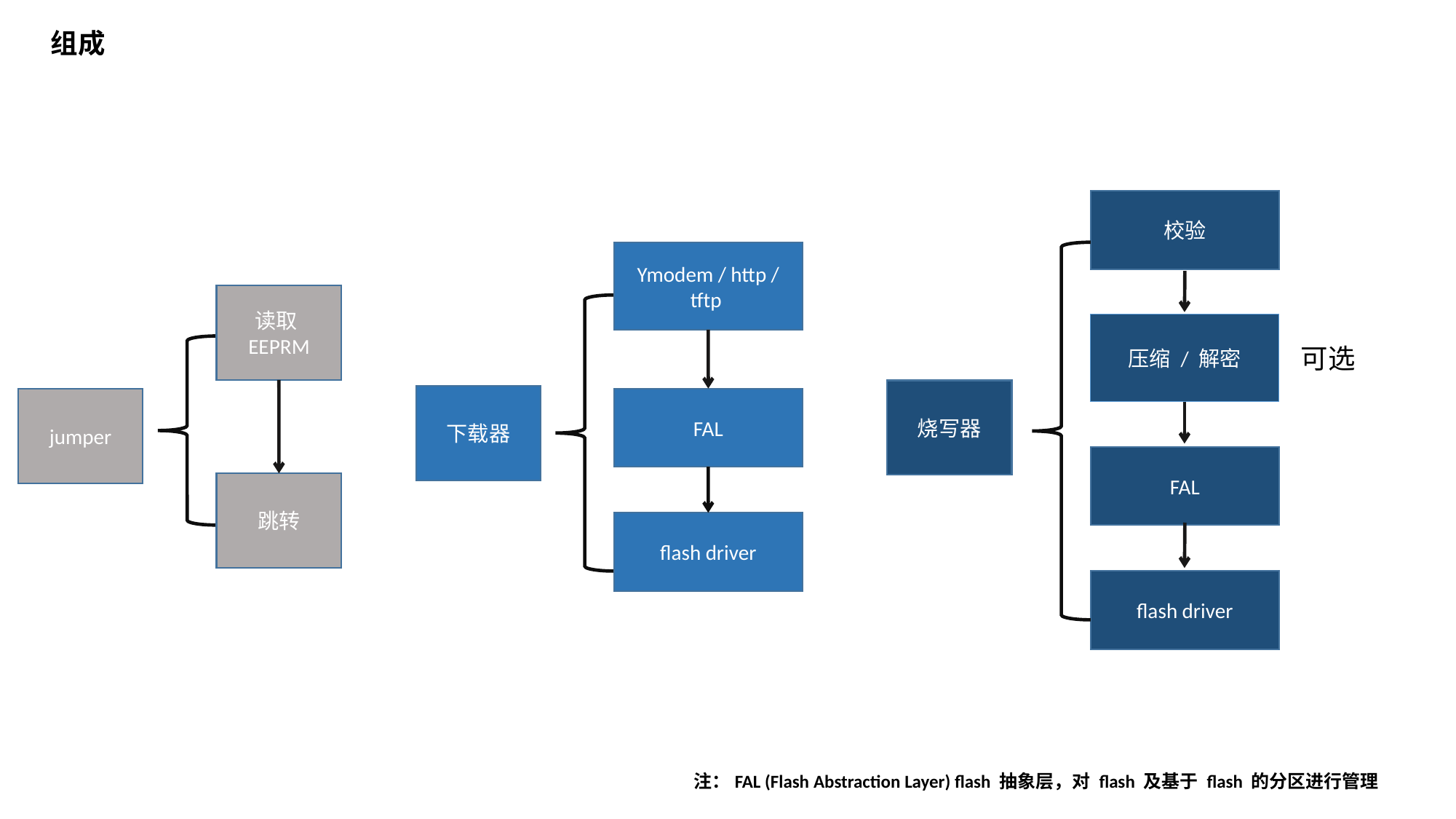

组成
校验

Ymodem / http / tftp
读取EEPRM

压缩 / 解密
可选

烧写器
下载器
jumper
FAL
FAL
跳转
flash driver
flash driver
注：FAL (Flash Abstraction Layer) flash 抽象层，对 flash 及基于 flash 的分区进行管理